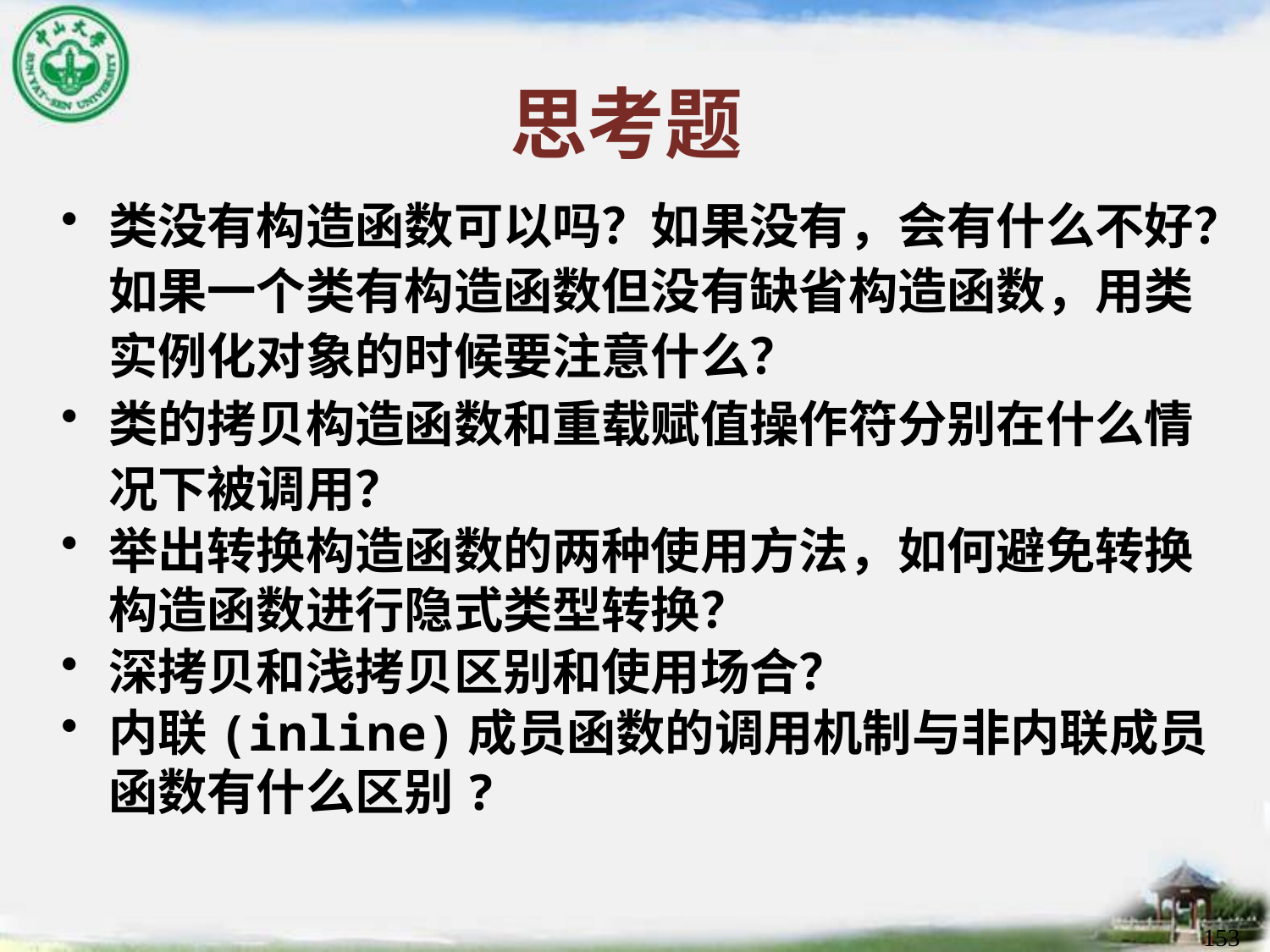

# 思考题
类没有构造函数可以吗？如果没有，会有什么不好？如果一个类有构造函数但没有缺省构造函数，用类实例化对象的时候要注意什么？
类的拷贝构造函数和重载赋值操作符分别在什么情况下被调用？
举出转换构造函数的两种使用方法，如何避免转换构造函数进行隐式类型转换？
深拷贝和浅拷贝区别和使用场合？
内联(inline)成员函数的调用机制与非内联成员函数有什么区别?
153